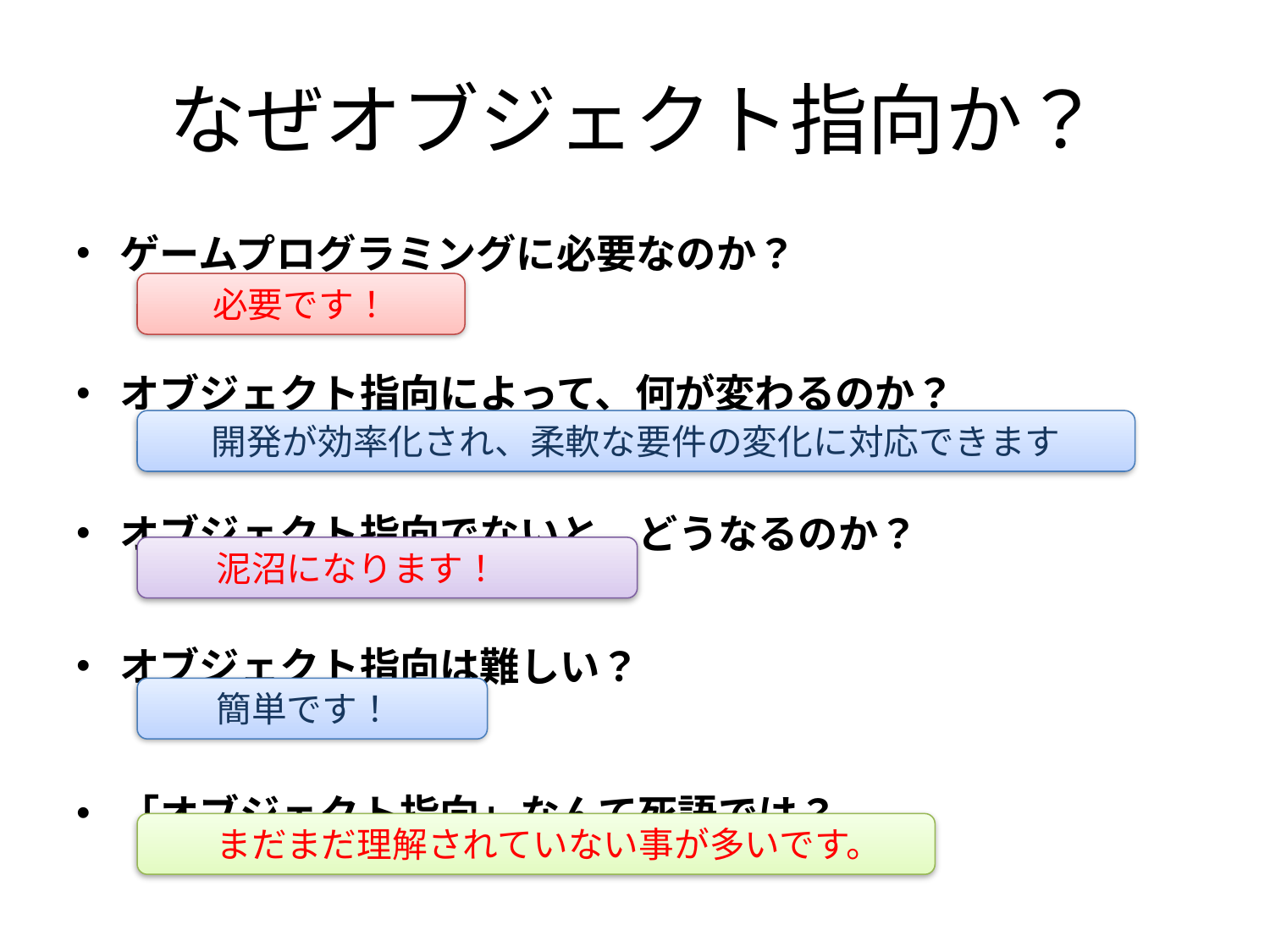

# なぜオブジェクト指向か？
ゲームプログラミングに必要なのか？

オブジェクト指向によって、何が変わるのか？

オブジェクト指向でないと、どうなるのか？

オブジェクト指向は難しい？

「オブジェクト指向」なんて死語では？
必要です！
開発が効率化され、柔軟な要件の変化に対応できます
泥沼になります！
簡単です！
まだまだ理解されていない事が多いです。